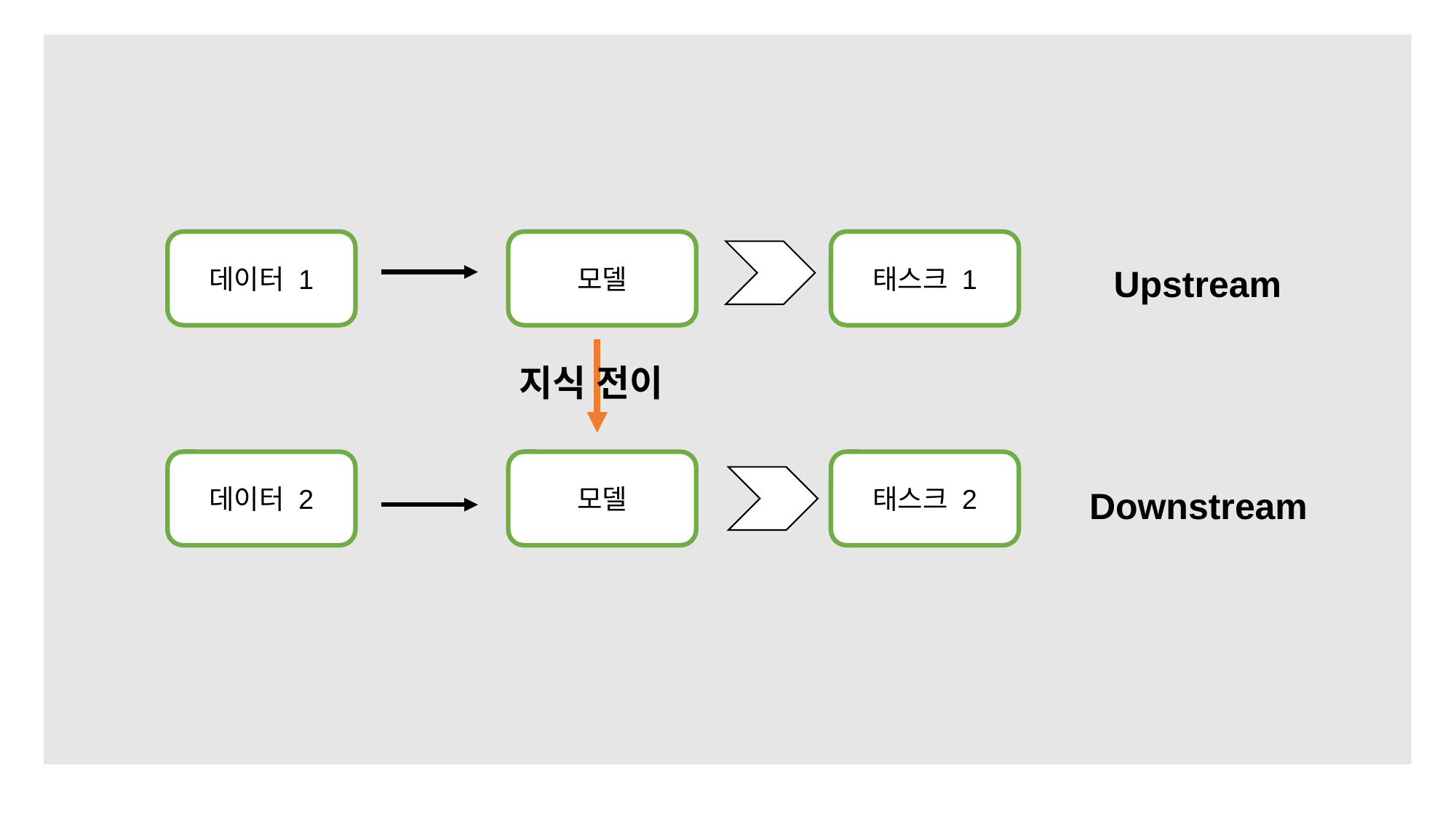

데이터 1
모델
태스크 1

Upstream
지식 전이
데이터 2
모델
태스크 2

Downstream